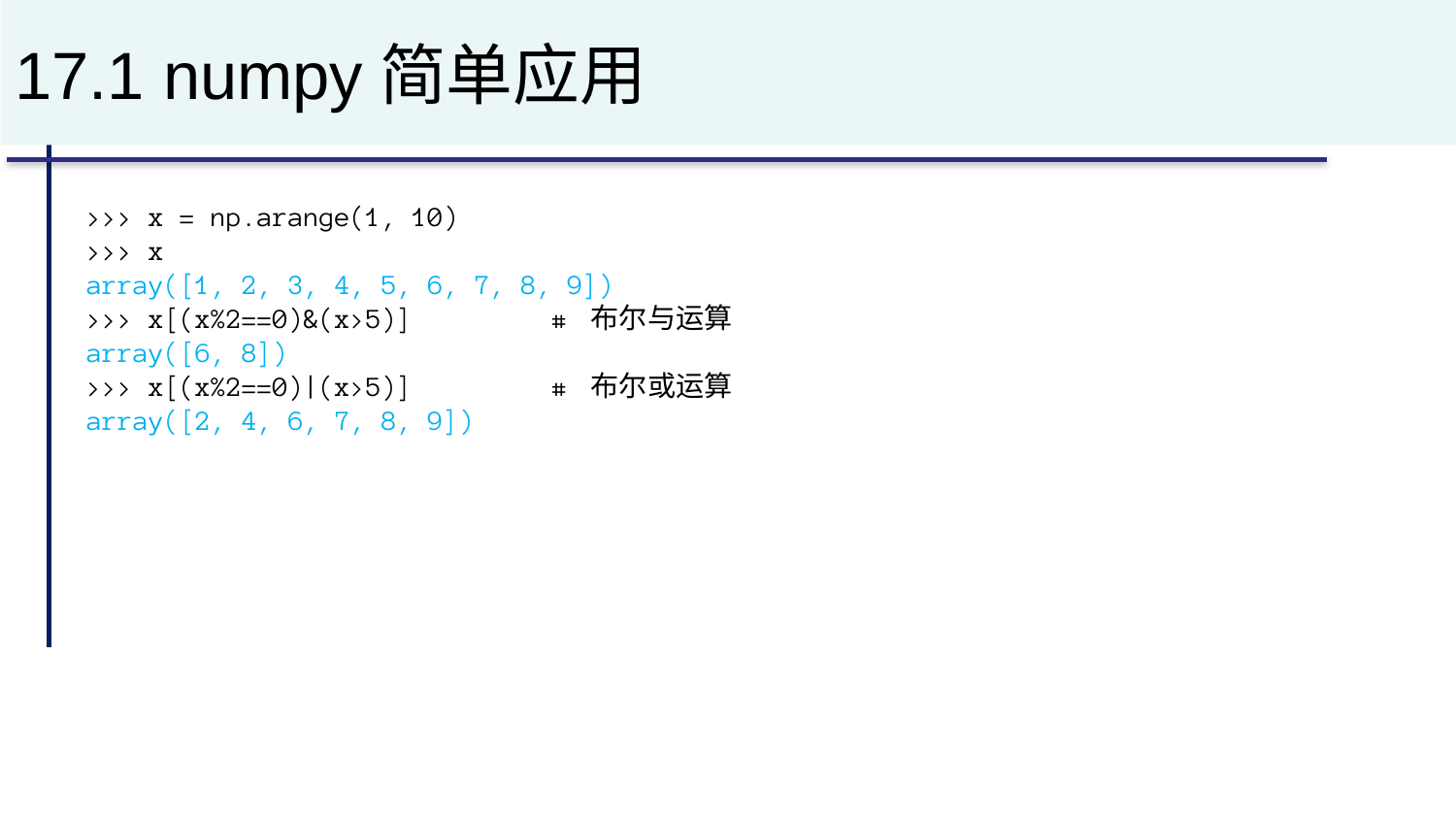

# 17.1 numpy简单应用
>>> x = np.arange(1, 10)
>>> x
array([1, 2, 3, 4, 5, 6, 7, 8, 9])
>>> x[(x%2==0)&(x>5)]         # 布尔与运算
array([6, 8])
>>> x[(x%2==0)|(x>5)]         # 布尔或运算
array([2, 4, 6, 7, 8, 9])